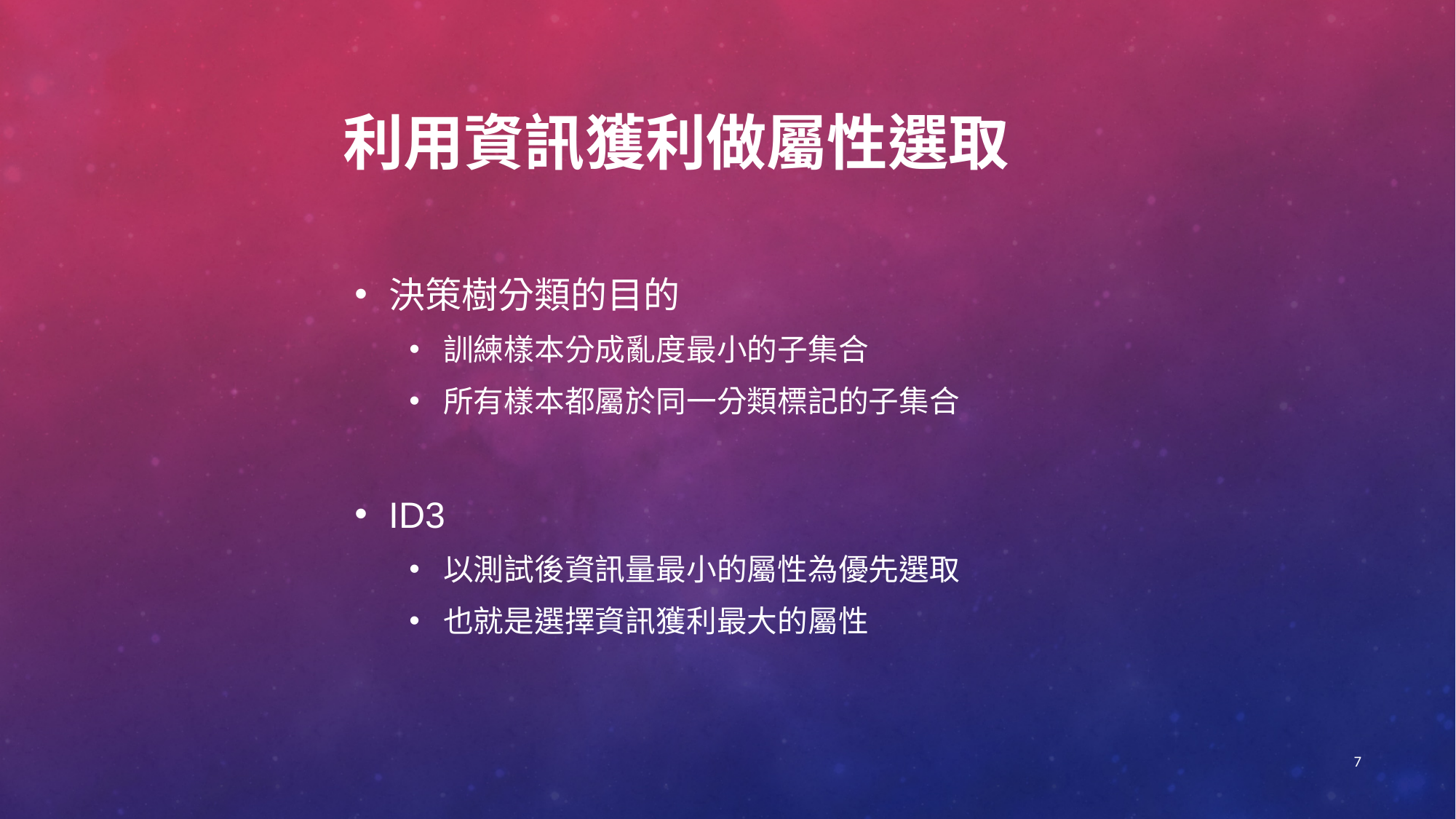

# 利用資訊獲利做屬性選取
決策樹分類的目的
訓練樣本分成亂度最小的子集合
所有樣本都屬於同一分類標記的子集合

ID3
以測試後資訊量最小的屬性為優先選取
也就是選擇資訊獲利最大的屬性
7